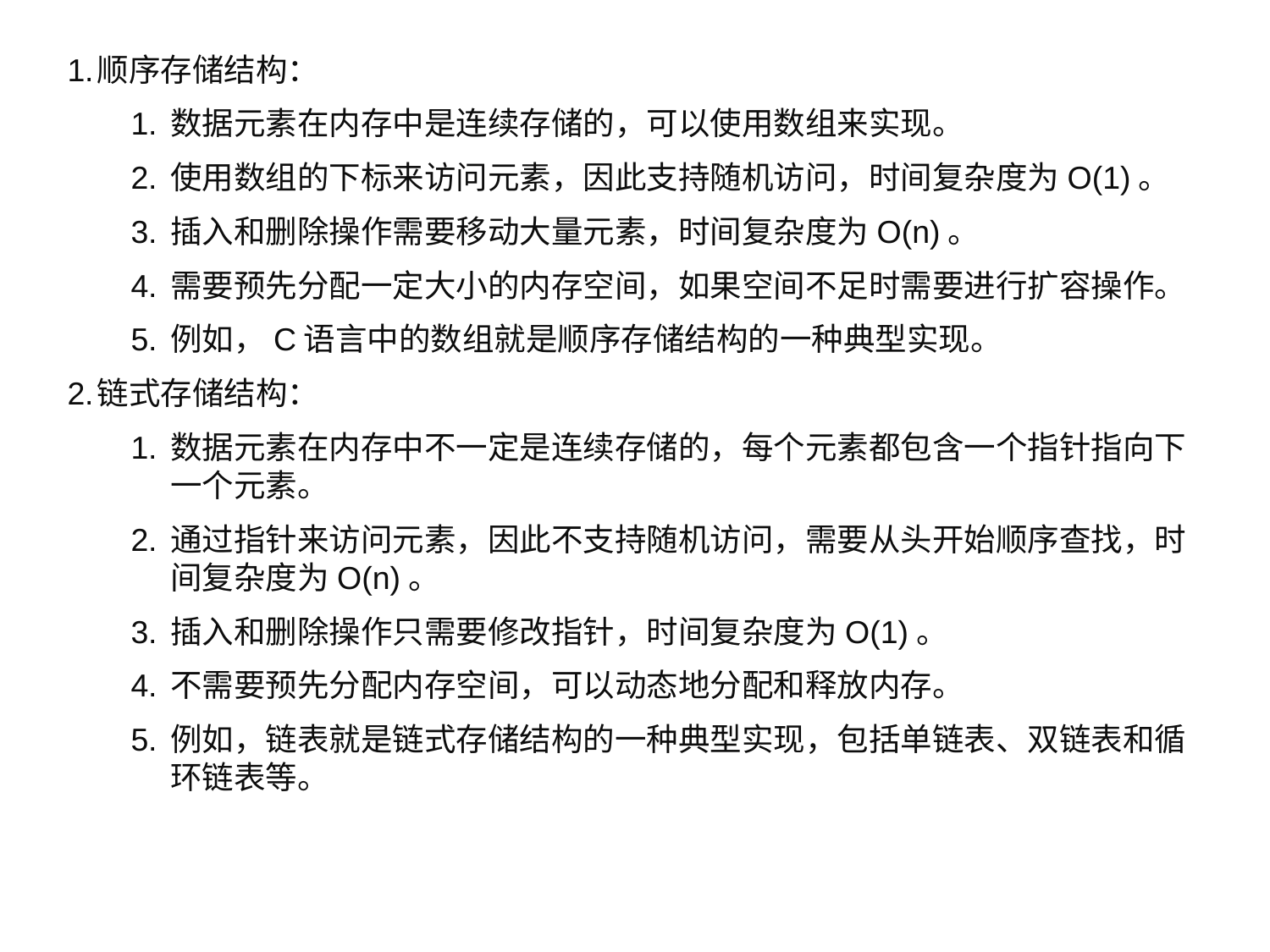

顺序存储结构：
数据元素在内存中是连续存储的，可以使用数组来实现。
使用数组的下标来访问元素，因此支持随机访问，时间复杂度为O(1)。
插入和删除操作需要移动大量元素，时间复杂度为O(n)。
需要预先分配一定大小的内存空间，如果空间不足时需要进行扩容操作。
例如，C语言中的数组就是顺序存储结构的一种典型实现。
链式存储结构：
数据元素在内存中不一定是连续存储的，每个元素都包含一个指针指向下一个元素。
通过指针来访问元素，因此不支持随机访问，需要从头开始顺序查找，时间复杂度为O(n)。
插入和删除操作只需要修改指针，时间复杂度为O(1)。
不需要预先分配内存空间，可以动态地分配和释放内存。
例如，链表就是链式存储结构的一种典型实现，包括单链表、双链表和循环链表等。